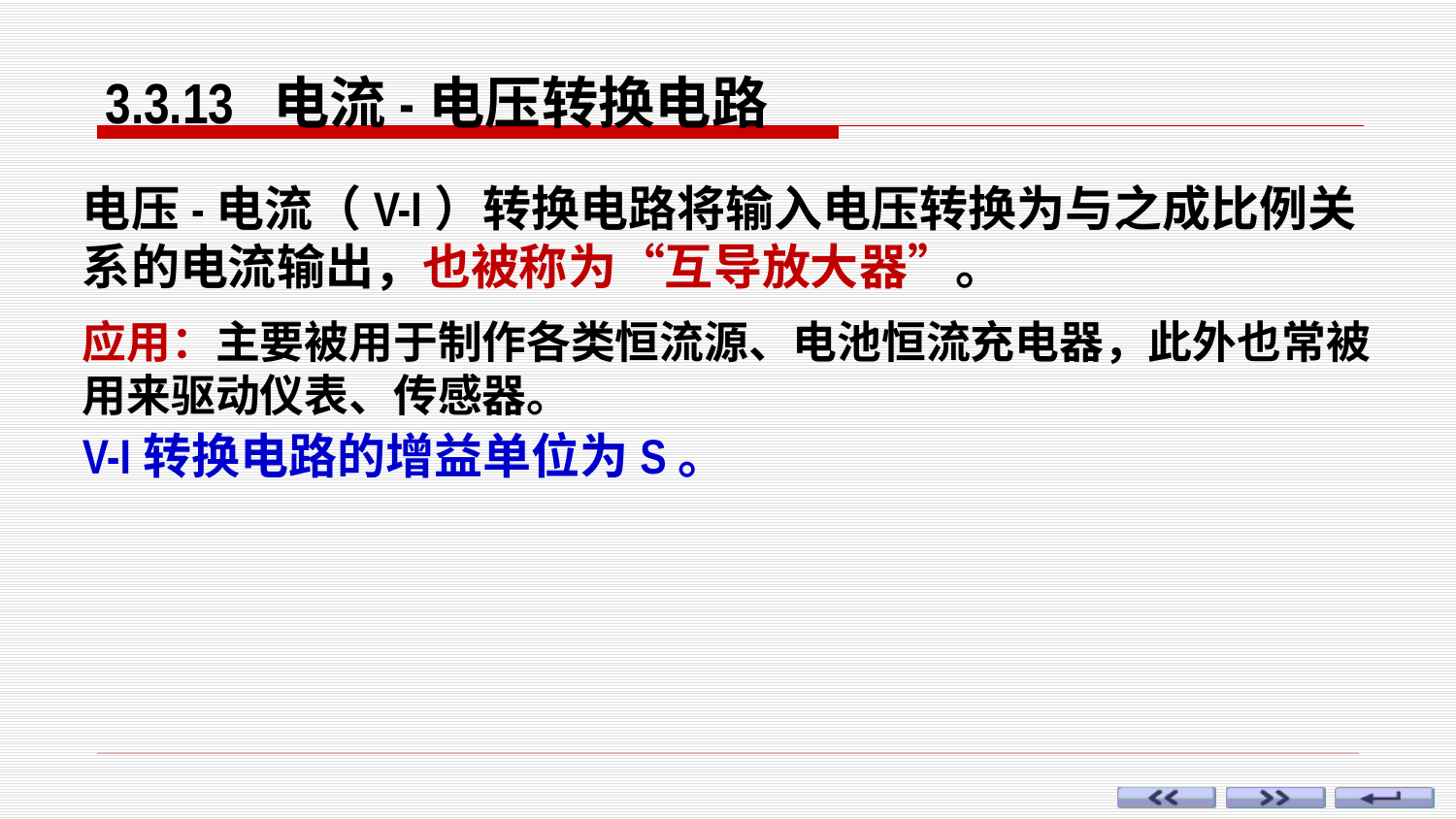

3.3.13  电流-电压转换电路

电压-电流（V-I）转换电路将输入电压转换为与之成比例关系的电流输出，也被称为“互导放大器”。

应用：主要被用于制作各类恒流源、电池恒流充电器，此外也常被用来驱动仪表、传感器。
V-I转换电路的增益单位为S。